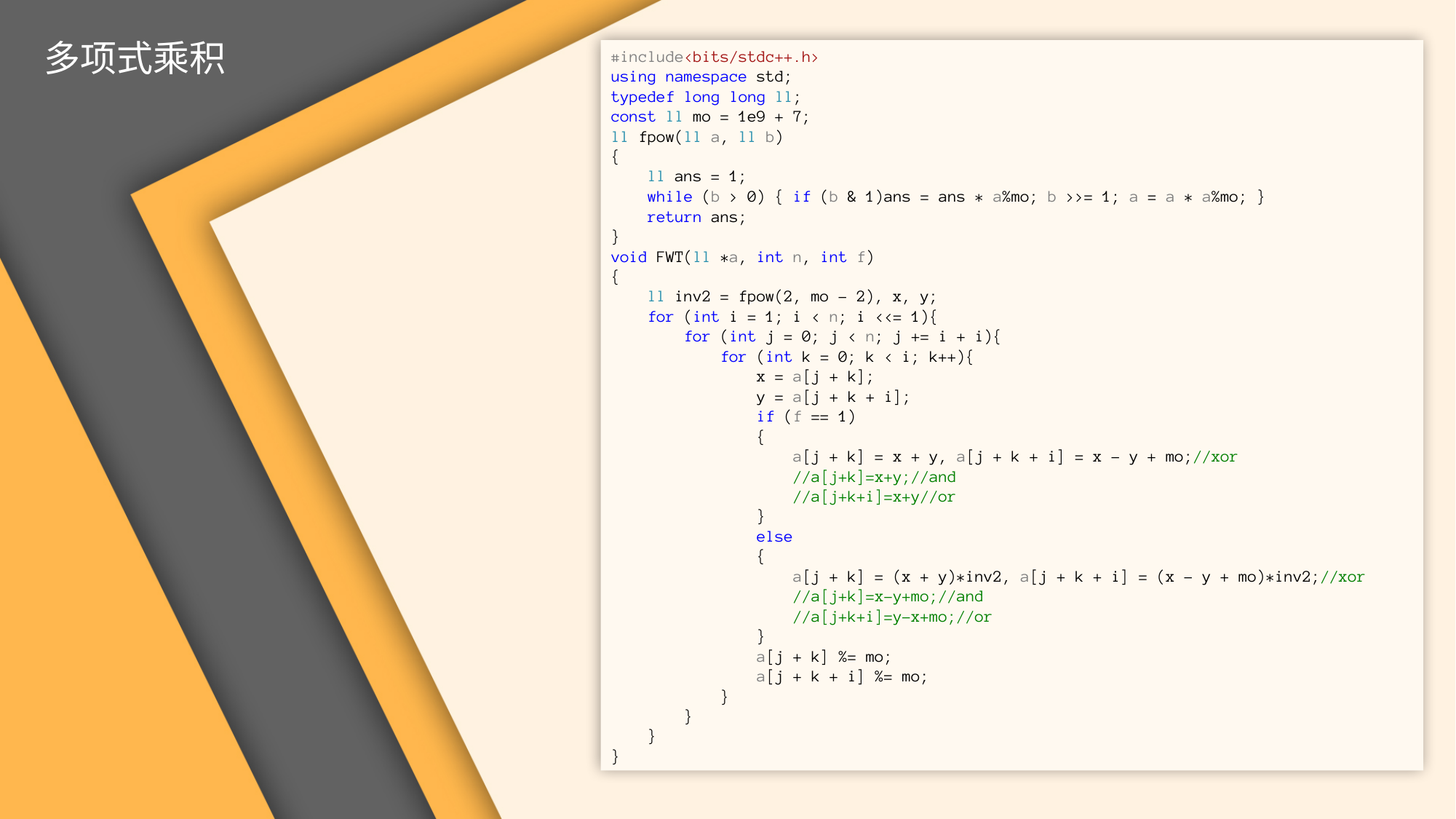

多项式乘积
#include<bits/stdc++.h>
using namespace std;
typedef long long ll;
const ll mo = 1e9 + 7;
ll fpow(ll a, ll b)
{
    ll ans = 1;
    while (b > 0) { if (b & 1)ans = ans * a%mo; b >>= 1; a = a * a%mo; }
    return ans;
}
void FWT(ll *a, int n, int f)
{
    ll inv2 = fpow(2, mo - 2), x, y;
    for (int i = 1; i < n; i <<= 1){
        for (int j = 0; j < n; j += i + i){
            for (int k = 0; k < i; k++){
                x = a[j + k];
                y = a[j + k + i];
                if (f == 1)
                {
                    a[j + k] = x + y, a[j + k + i] = x - y + mo;//xor
                    //a[j+k]=x+y;//and
                    //a[j+k+i]=x+y//or
                }
                else
                {
                    a[j + k] = (x + y)*inv2, a[j + k + i] = (x - y + mo)*inv2;//xor
                    //a[j+k]=x-y+mo;//and
                    //a[j+k+i]=y-x+mo;//or
                }
                a[j + k] %= mo;
                a[j + k + i] %= mo;
            }
        }
    }
}